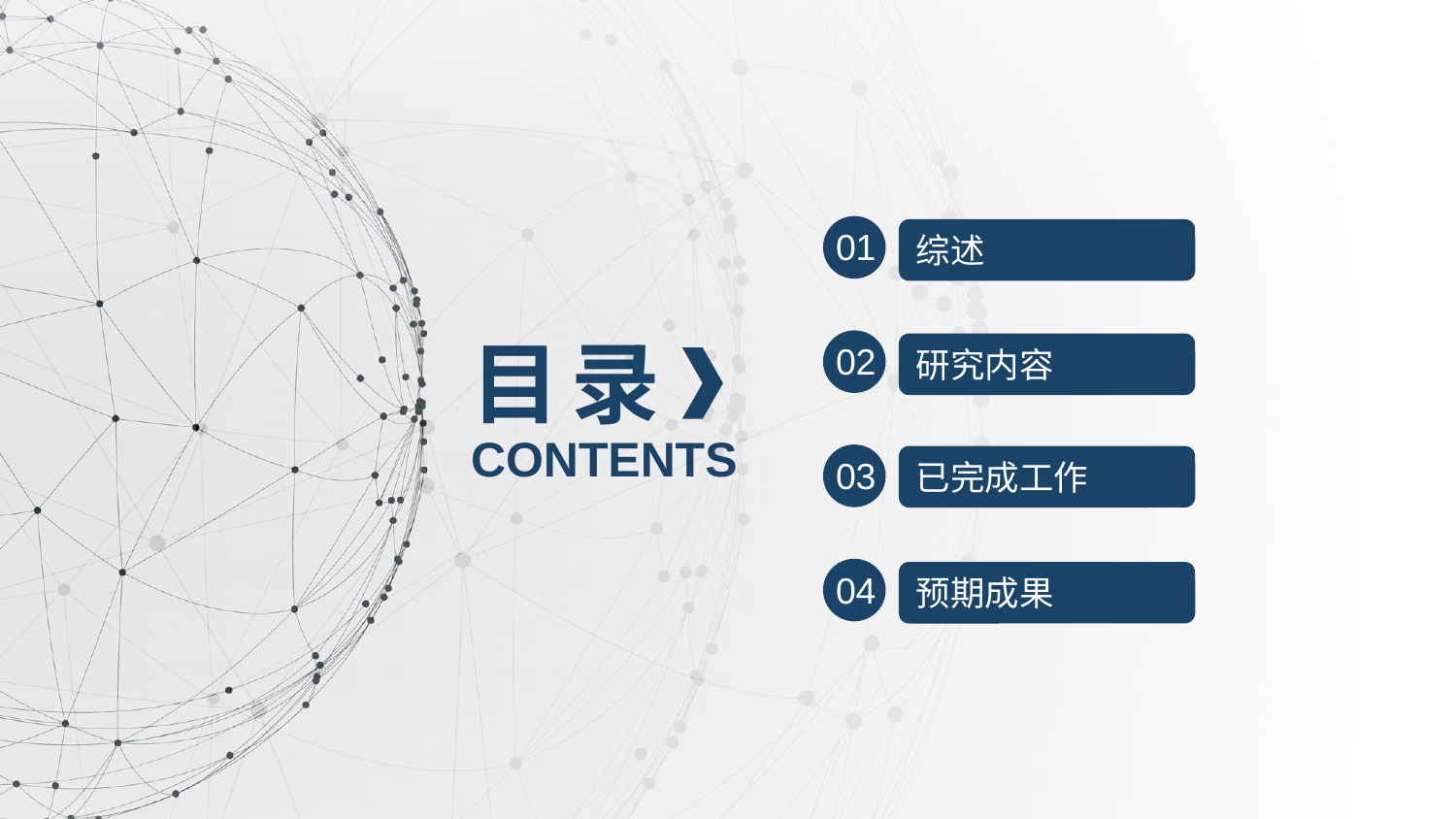

01
综述
目 录

02
研究内容

CONTENTS

03
已完成工作

04
预期成果